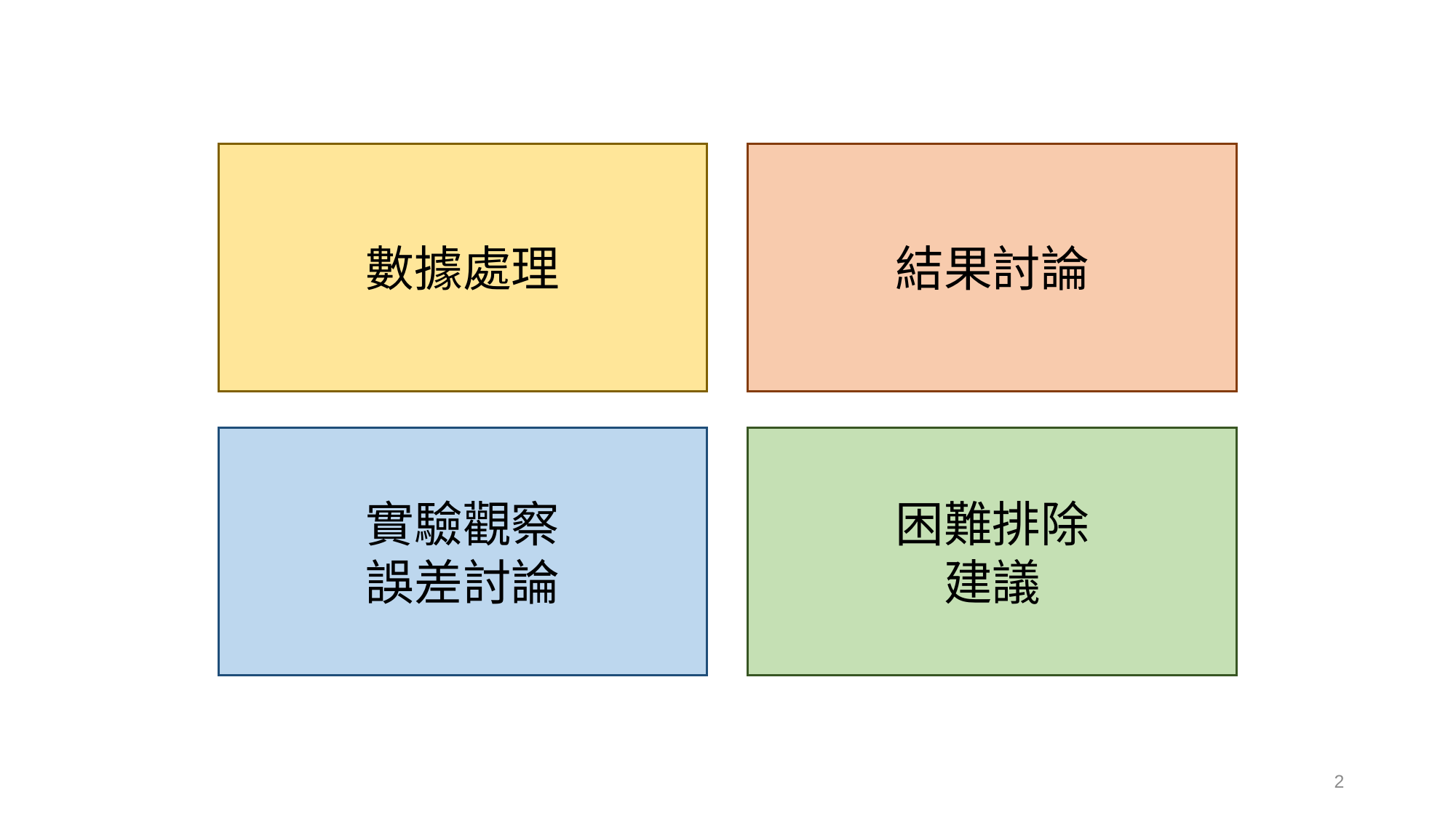

數據處理
結果討論
實驗觀察
誤差討論
困難排除
建議
2